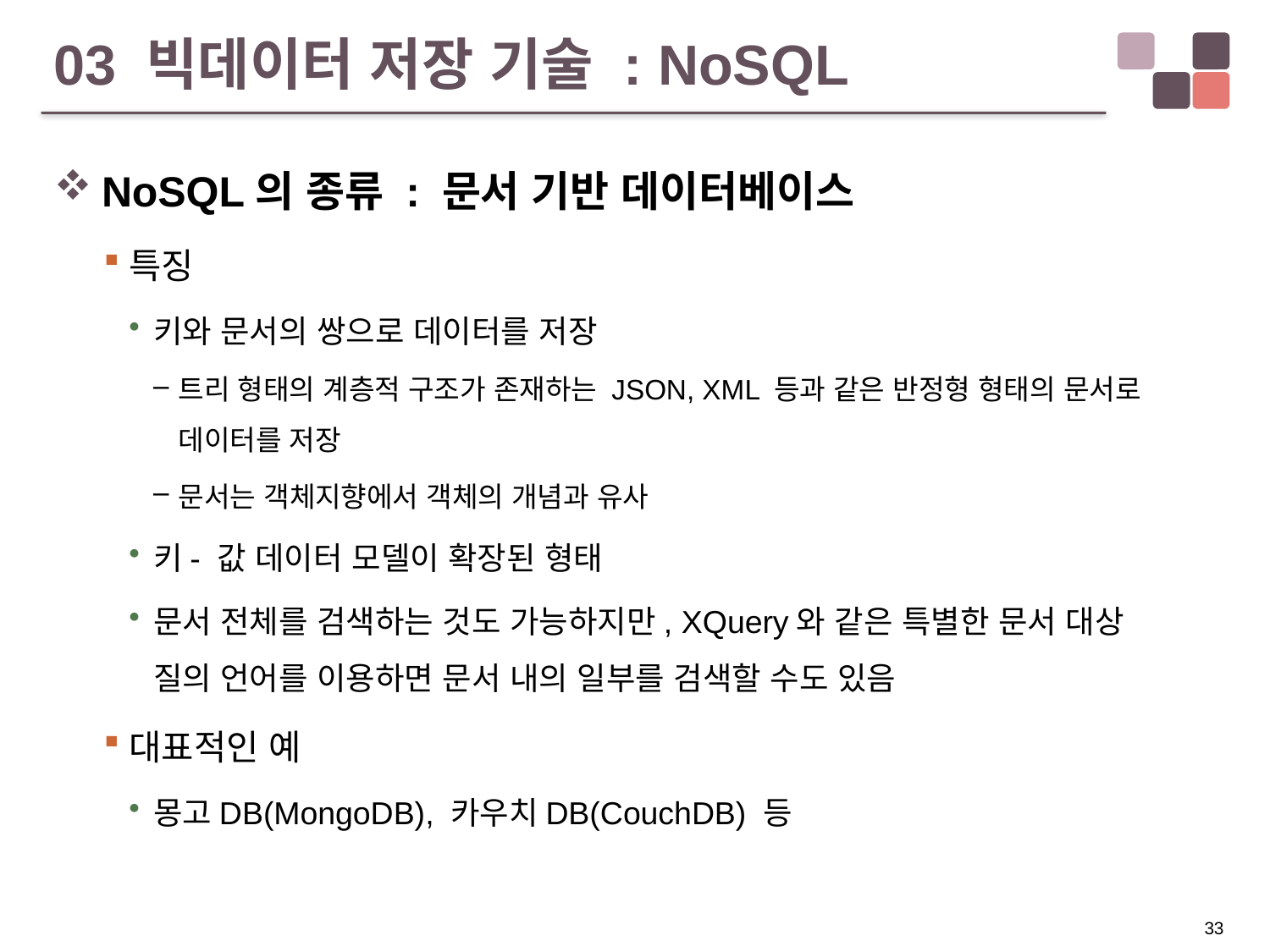

# 03 빅데이터 저장 기술 : NoSQL
NoSQL의 종류 : 문서 기반 데이터베이스
특징
키와 문서의 쌍으로 데이터를 저장
트리 형태의 계층적 구조가 존재하는 JSON, XML 등과 같은 반정형 형태의 문서로
데이터를 저장
문서는 객체지향에서 객체의 개념과 유사
키- 값 데이터 모델이 확장된 형태
문서 전체를 검색하는 것도 가능하지만, XQuery와 같은 특별한 문서 대상
질의 언어를 이용하면 문서 내의 일부를 검색할 수도 있음
대표적인 예
몽고DB(MongoDB), 카우치DB(CouchDB) 등